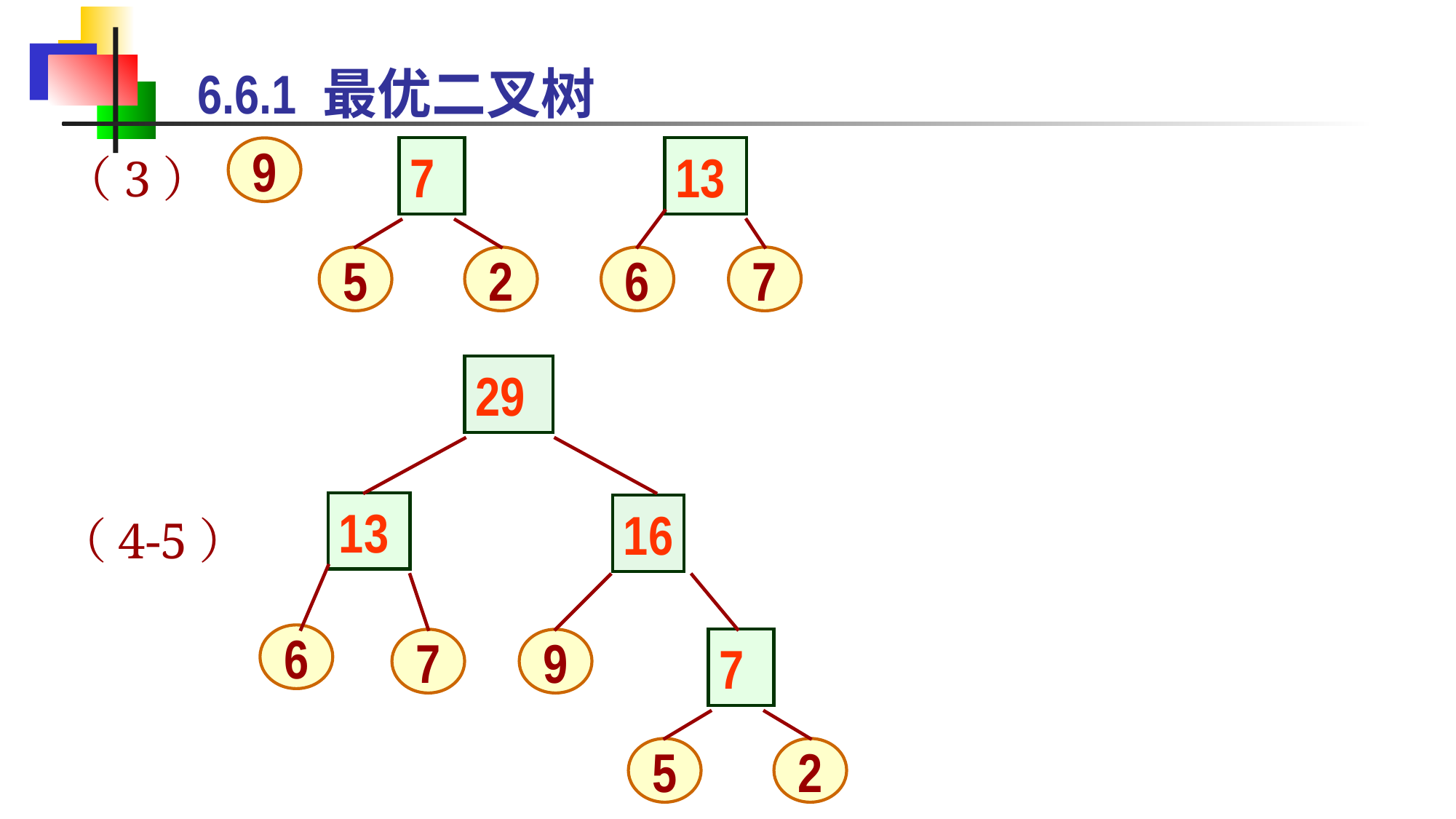

6.6.1 最优二叉树
9
7
13
（3）

5
2
6
7
29

13
16
（4-5）

6
7
9
7

5
2